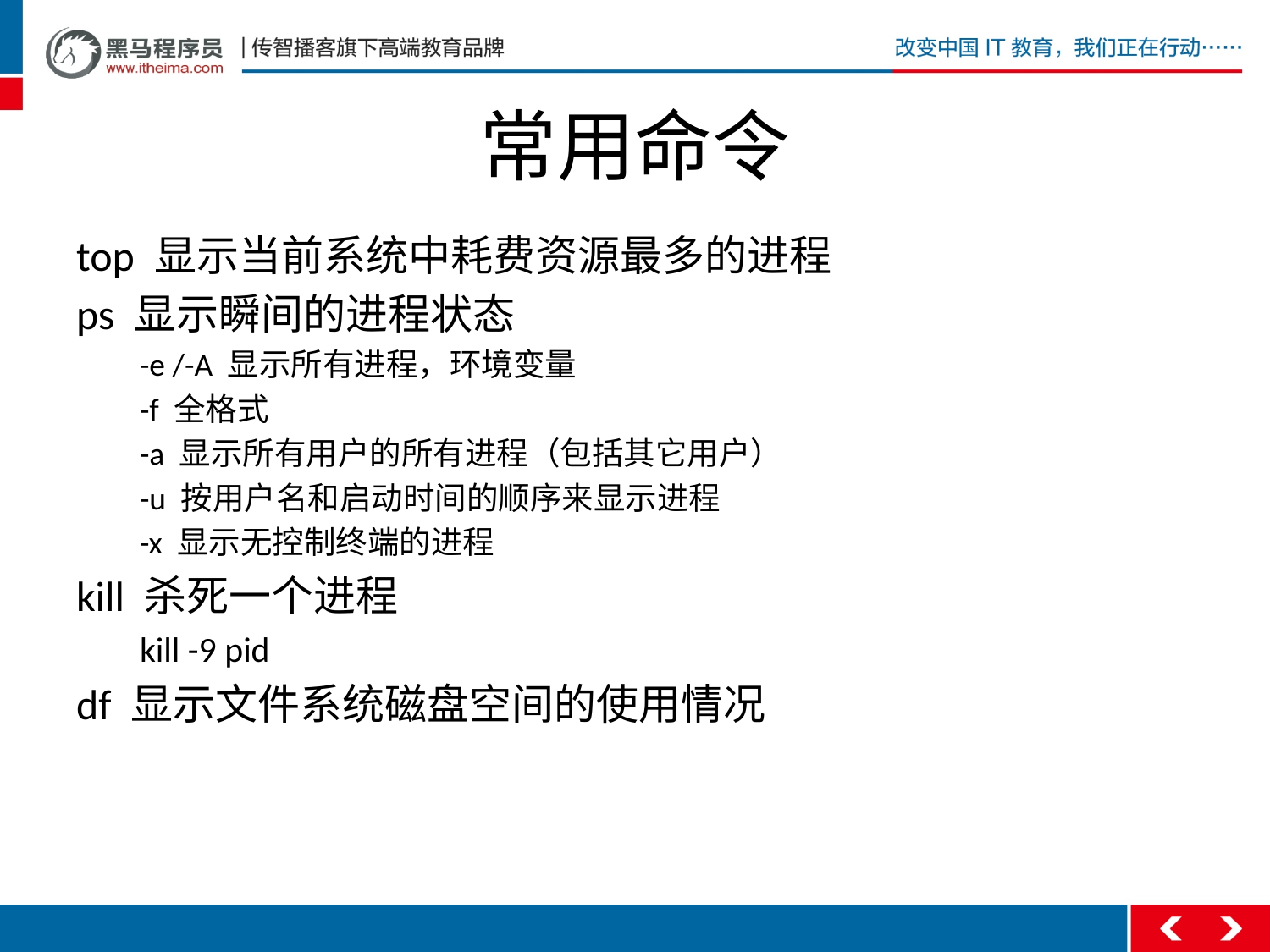

# 常用命令
top 显示当前系统中耗费资源最多的进程
ps 显示瞬间的进程状态
-e /-A 显示所有进程，环境变量
-f 全格式
-a 显示所有用户的所有进程（包括其它用户）
-u 按用户名和启动时间的顺序来显示进程
-x 显示无控制终端的进程
kill 杀死一个进程
kill -9 pid
df 显示文件系统磁盘空间的使用情况